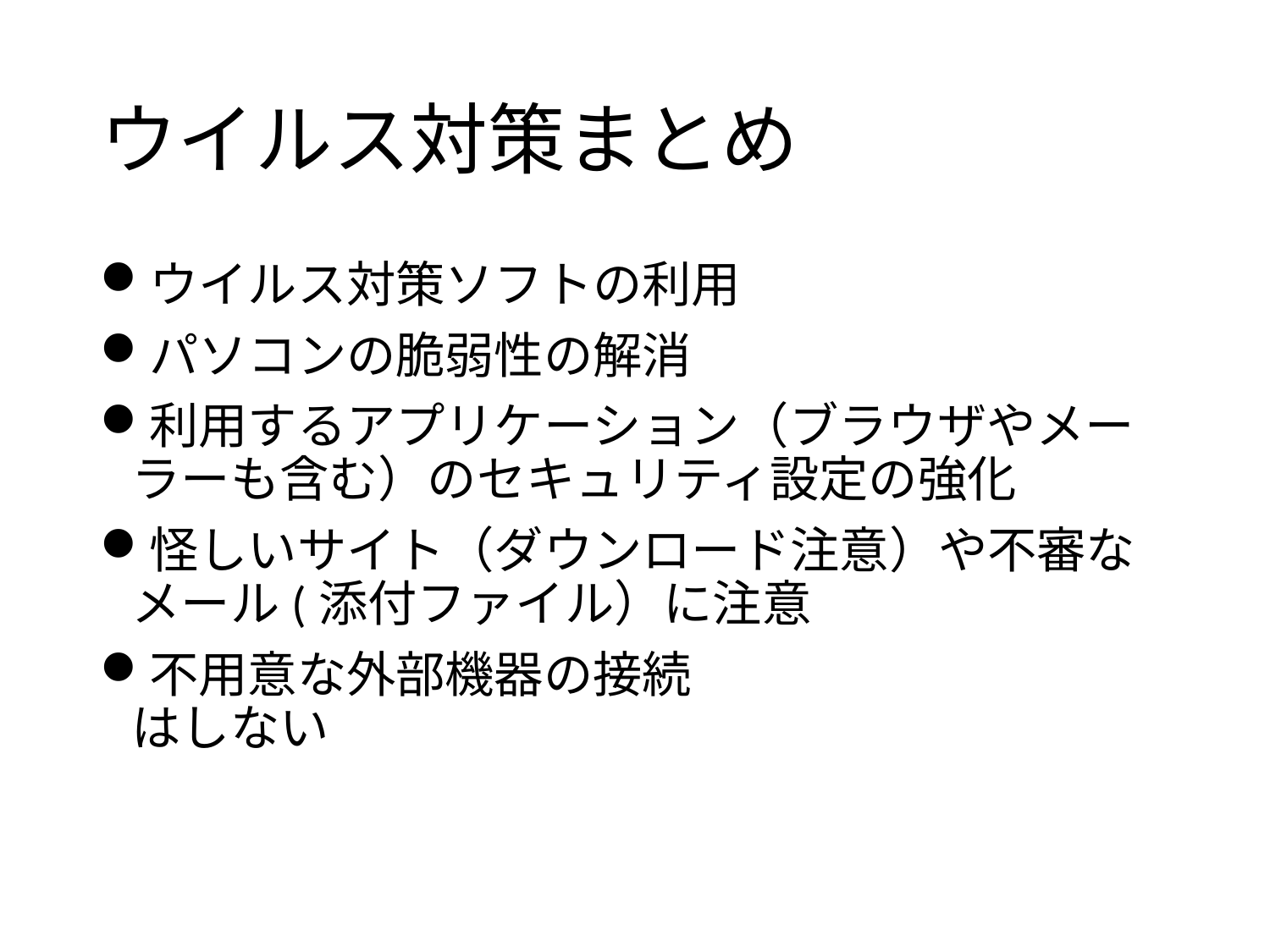

# ウイルス対策まとめ
ウイルス対策ソフトの利用
パソコンの脆弱性の解消
利用するアプリケーション（ブラウザやメーラーも含む）のセキュリティ設定の強化
怪しいサイト（ダウンロード注意）や不審な
メール(添付ファイル）に注意
不用意な外部機器の接続
はしない